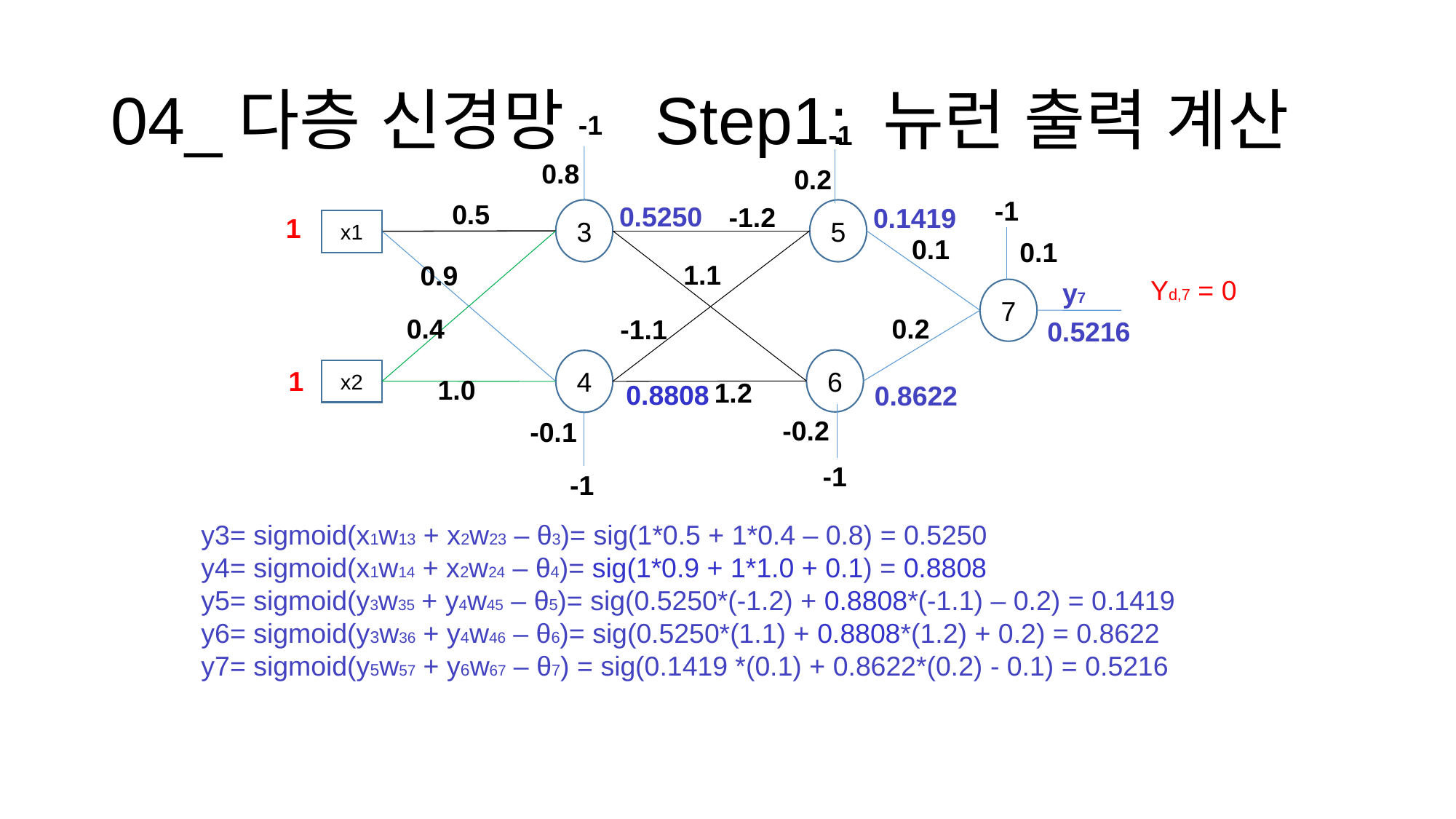

# 04_다층 신경망    Step1: 뉴런 출력 계산
-1
-1
0.8
0.2
-1
0.5
0.5250
-1.2
0.1419
3
5
1
x1
0.1
0.1
1.1
0.9
Yd,7 = 0
y7
7
0.4
0.2
-1.1
0.5216
6
4
1
x2
1.0
1.2
0.8808
0.8622
-0.2
-0.1
-1
-1
y3= sigmoid(x1w13 + x2w23 – θ3)= sig(1*0.5 + 1*0.4 – 0.8) = 0.5250
y4= sigmoid(x1w14 + x2w24 – θ4)= sig(1*0.9 + 1*1.0 + 0.1) = 0.8808
y5= sigmoid(y3w35 + y4w45 – θ5)= sig(0.5250*(-1.2) + 0.8808*(-1.1) – 0.2) = 0.1419
y6= sigmoid(y3w36 + y4w46 – θ6)= sig(0.5250*(1.1) + 0.8808*(1.2) + 0.2) = 0.8622
y7= sigmoid(y5w57 + y6w67 – θ7) = sig(0.1419 *(0.1) + 0.8622*(0.2) - 0.1) = 0.5216